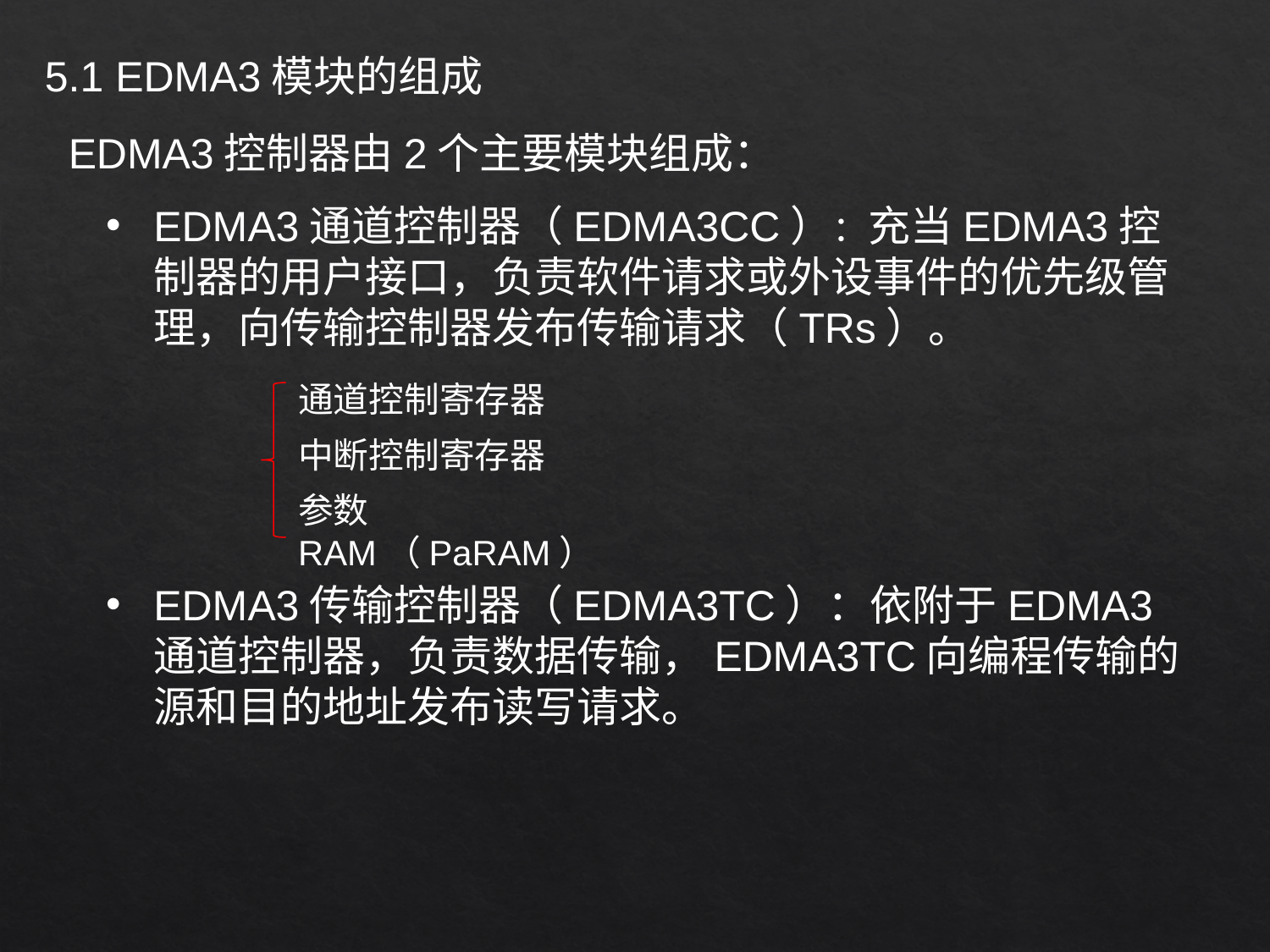

5.1 EDMA3模块的组成
EDMA3控制器由2个主要模块组成：
EDMA3通道控制器（EDMA3CC）：充当EDMA3控制器的用户接口，负责软件请求或外设事件的优先级管理，向传输控制器发布传输请求（TRs）。
通道控制寄存器

中断控制寄存器
参数RAM（PaRAM）
EDMA3传输控制器（EDMA3TC）：依附于EDMA3通道控制器，负责数据传输，EDMA3TC向编程传输的源和目的地址发布读写请求。